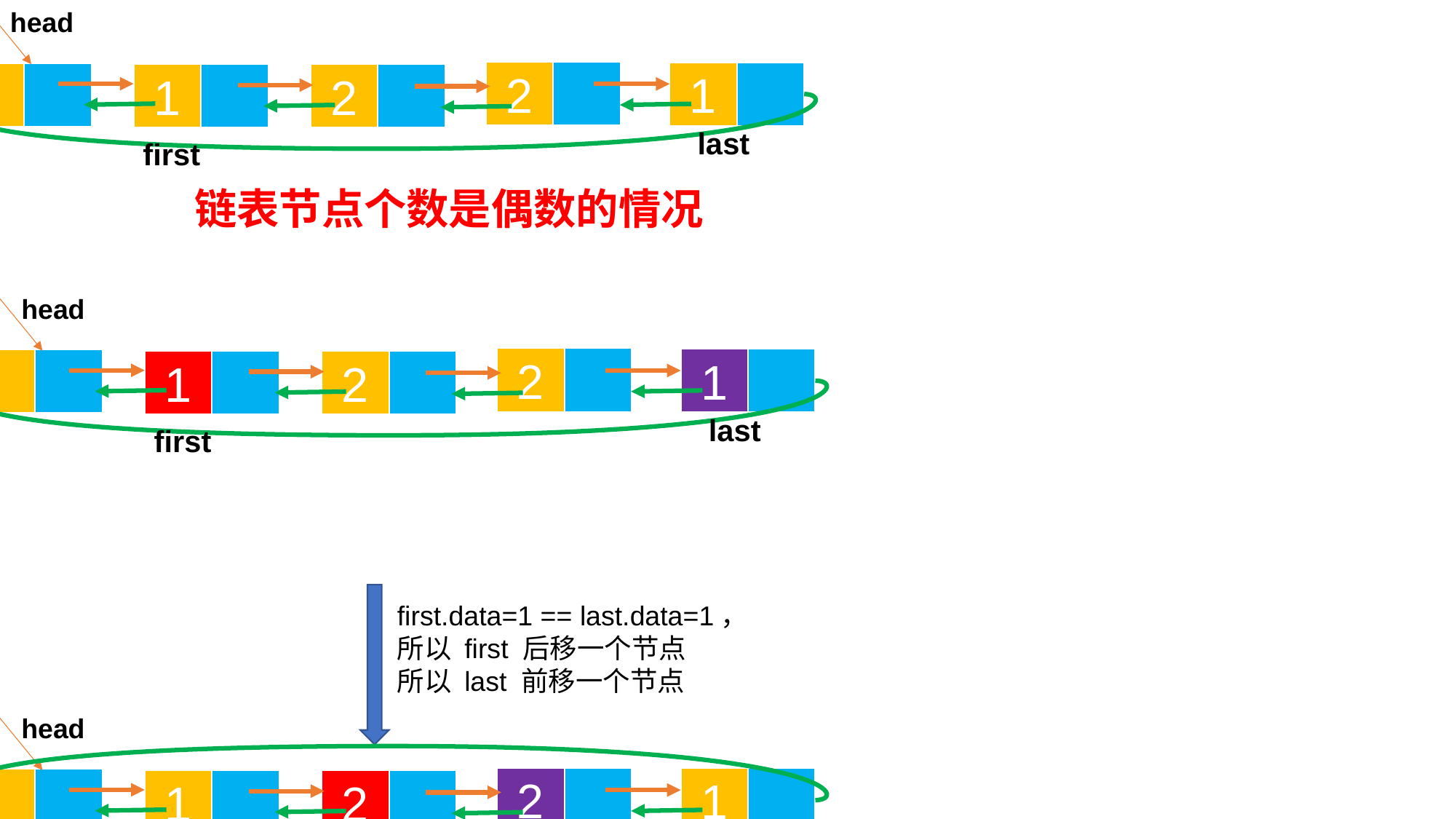

head
2

1

1

2

last
first
链表节点个数是偶数的情况
head
2

1

1

2

last
first

first.data=1 == last.data=1，
所以 first 后移一个节点
所以 last 前移一个节点
head
2

1

1

2

last
first

first.data=2 == last.data=2，
所以 first 后移一个节点
所以 last 前移一个节点
head
2

1

1

2

first
last

此时 last->next==first，所以结束循环，该链表是对称的